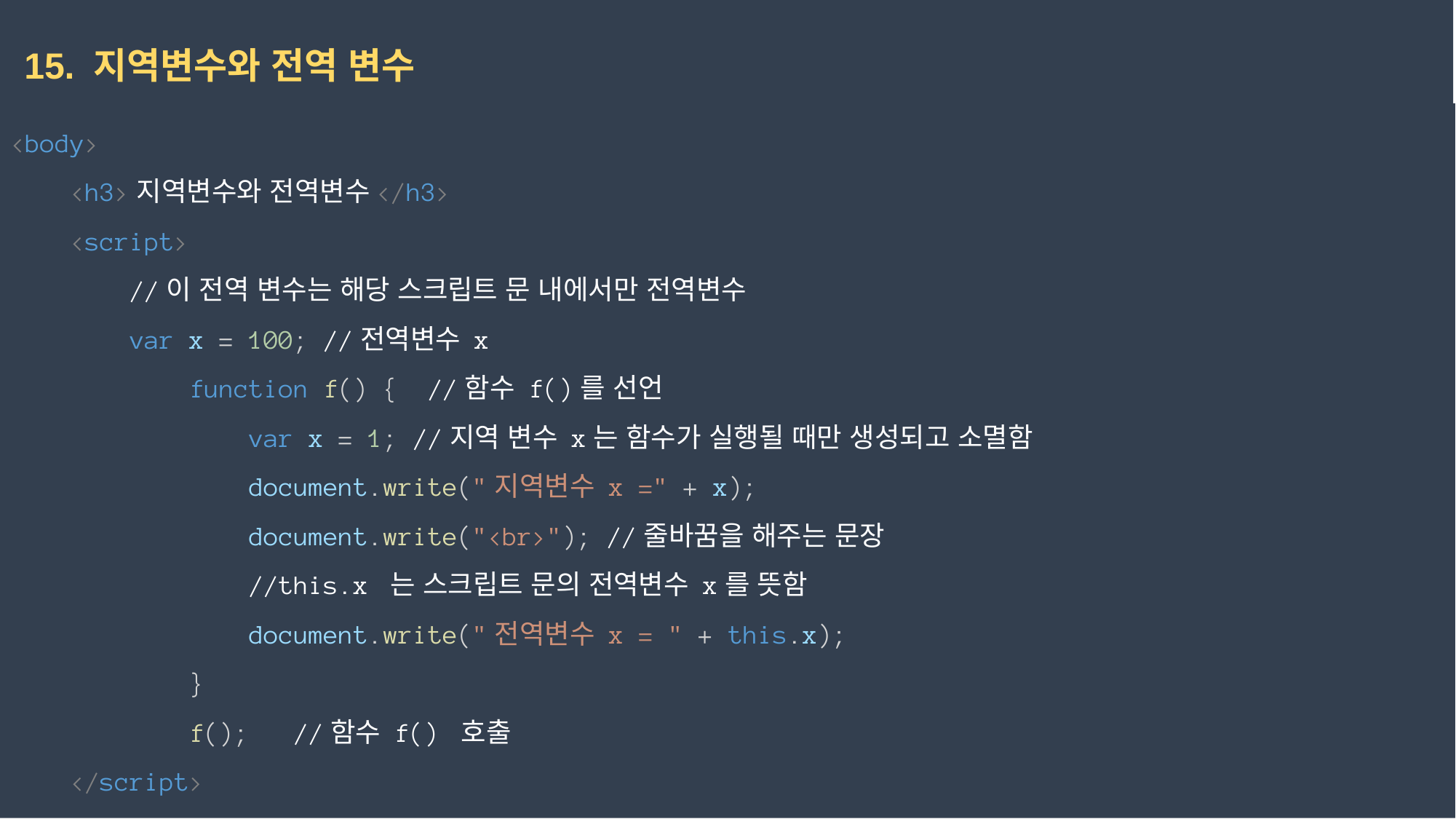

15. 지역변수와 전역 변수
<body>
    <h3>지역변수와 전역변수</h3>
    <script>
        //이 전역 변수는 해당 스크립트 문 내에서만 전역변수
        var x = 100; //전역변수 x
            function f() {  //함수 f()를 선언
                var x = 1; //지역 변수 x는 함수가 실행될 때만 생성되고 소멸함
                document.write("지역변수 x =" + x);
                document.write("<br>"); //줄바꿈을 해주는 문장
                //this.x 는 스크립트 문의 전역변수 x를 뜻함
                document.write("전역변수 x = " + this.x);
            }
            f();   //함수 f() 호출
    </script>
</body>

2023-02-23
권민지